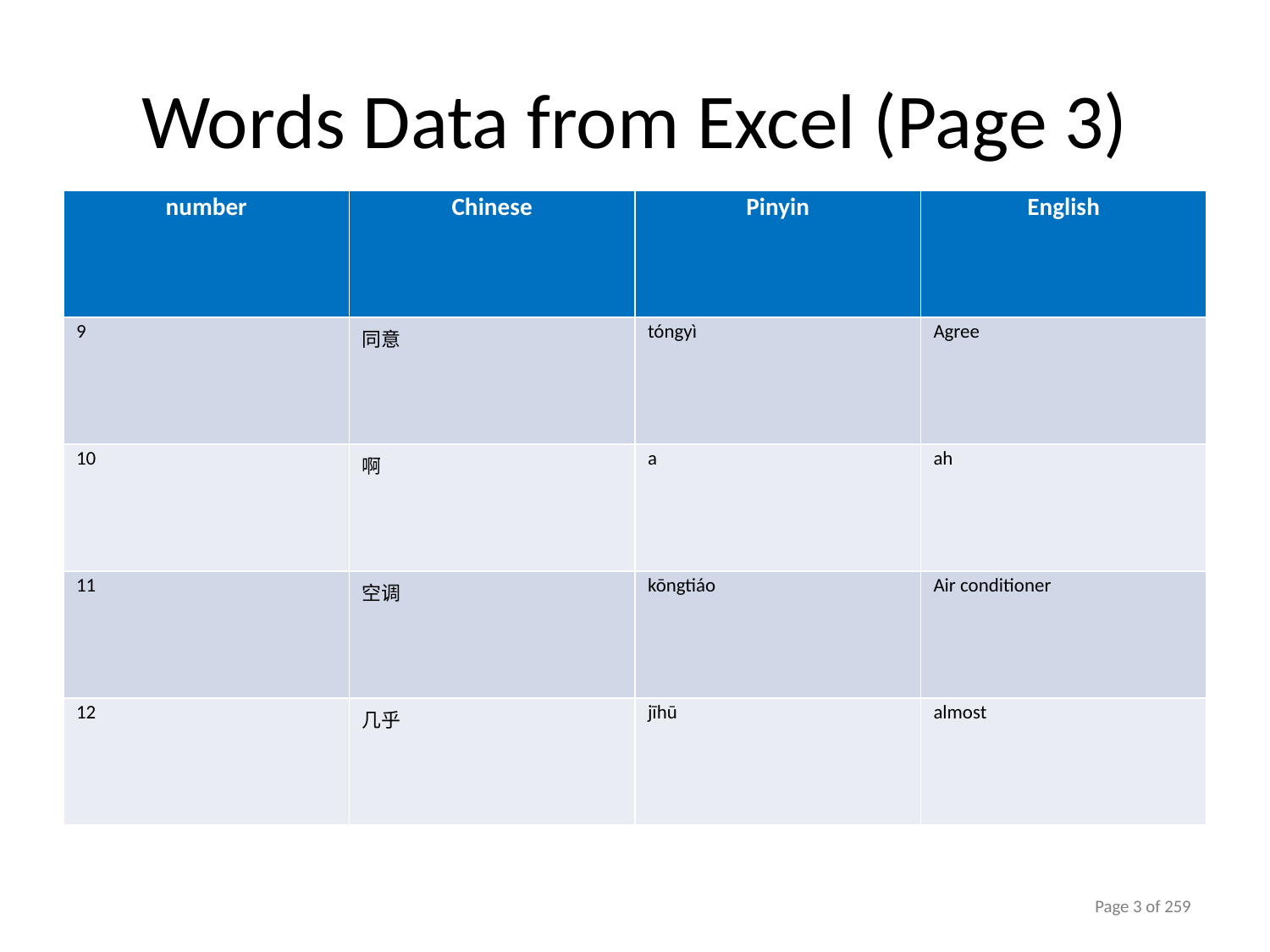

# Words Data from Excel (Page 3)
| number | Chinese | Pinyin | English |
| --- | --- | --- | --- |
| 9 | 同意 | tóngyì | Agree |
| 10 | 啊 | a | ah |
| 11 | 空调 | kōngtiáo | Air conditioner |
| 12 | 几乎 | jīhū | almost |

Page 3 of 259